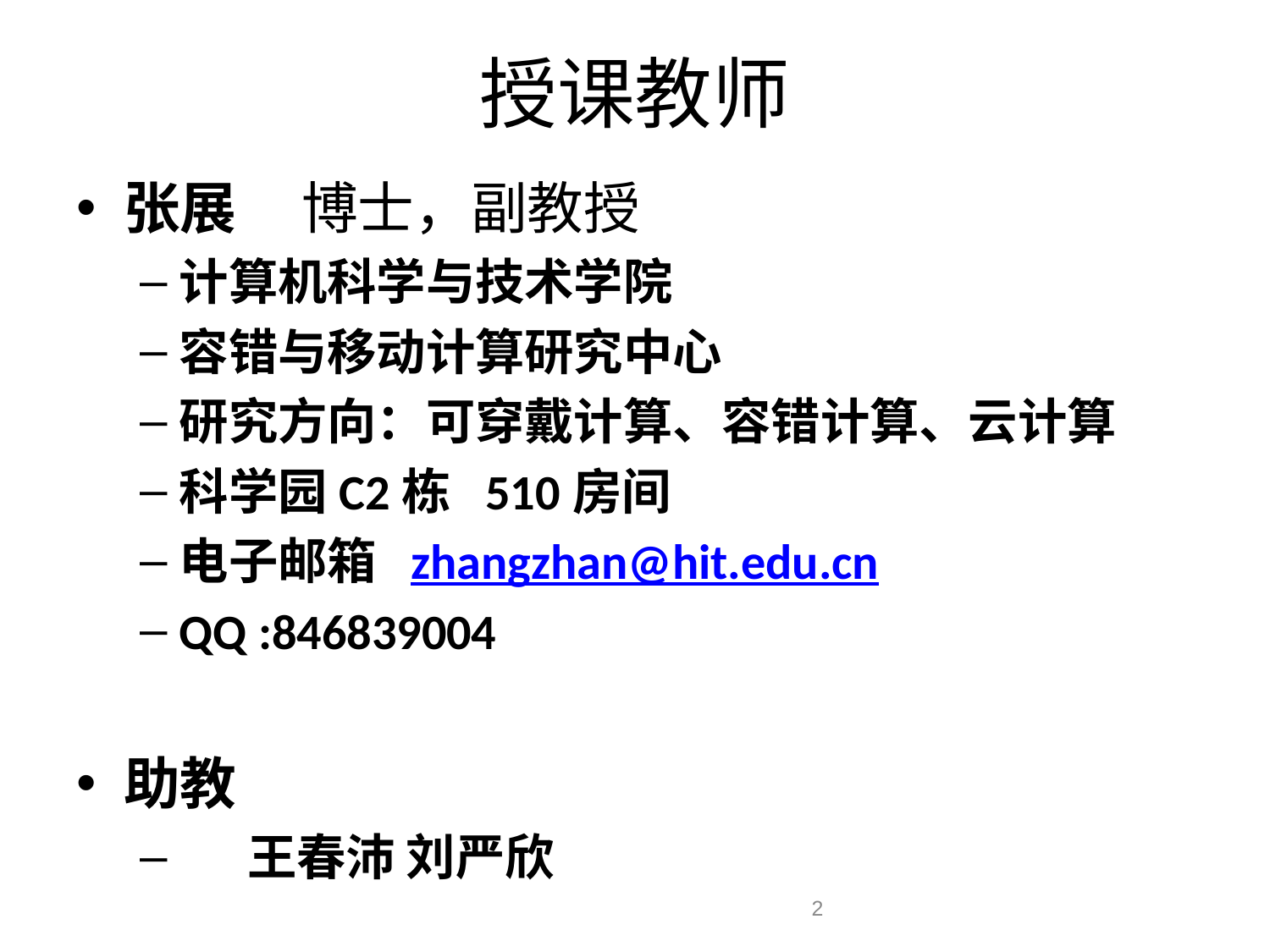

# 授课教师
张展     博士，副教授
计算机科学与技术学院
容错与移动计算研究中心
研究方向：可穿戴计算、容错计算、云计算
科学园C2栋  510房间
电子邮箱  zhangzhan@hit.edu.cn
QQ :846839004

助教
     王春沛 刘严欣

2